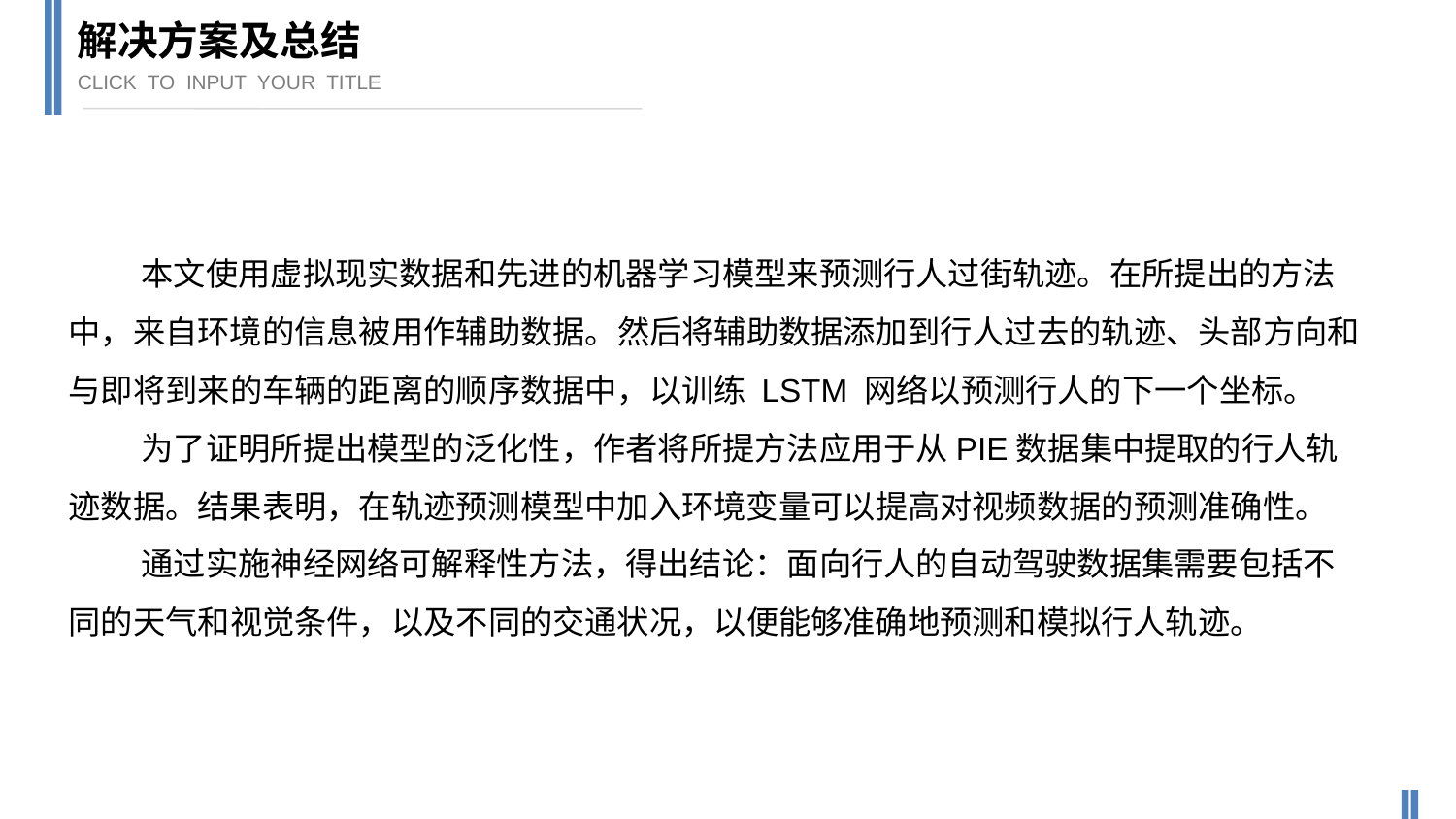

解决方案及总结
CLICK  TO  INPUT  YOUR  TITLE
本文使用虚拟现实数据和先进的机器学习模型来预测行人过街轨迹。在所提出的方法中，来自环境的信息被用作辅助数据。然后将辅助数据添加到行人过去的轨迹、头部方向和与即将到来的车辆的距离的顺序数据中，以训练 LSTM 网络以预测行人的下一个坐标。
为了证明所提出模型的泛化性，作者将所提方法应用于从PIE数据集中提取的行人轨迹数据。结果表明，在轨迹预测模型中加入环境变量可以提高对视频数据的预测准确性。
通过实施神经网络可解释性方法，得出结论：面向行人的自动驾驶数据集需要包括不同的天气和视觉条件，以及不同的交通状况，以便能够准确地预测和模拟行人轨迹。